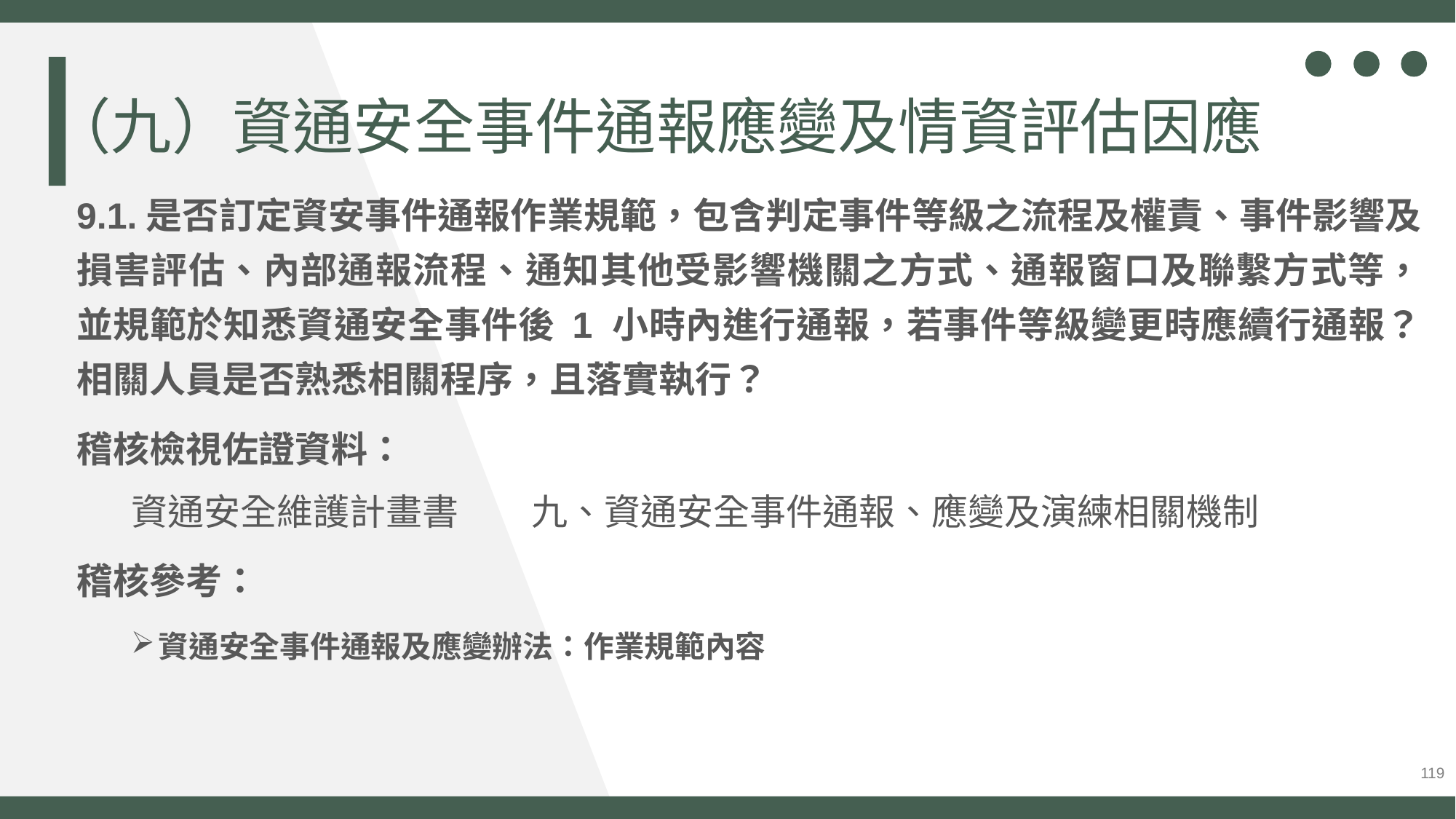

（九）資通安全事件通報應變及情資評估因應
9.1.是否訂定資安事件通報作業規範，包含判定事件等級之流程及權責、事件影響及損害評估、內部通報流程、通知其他受影響機關之方式、通報窗口及聯繫方式等，並規範於知悉資通安全事件後 1 小時內進行通報，若事件等級變更時應續行通報？相關人員是否熟悉相關程序，且落實執行？
稽核檢視佐證資料：
資通安全維護計畫書　　九、資通安全事件通報、應變及演練相關機制
稽核參考：
資通安全事件通報及應變辦法：作業規範內容
119